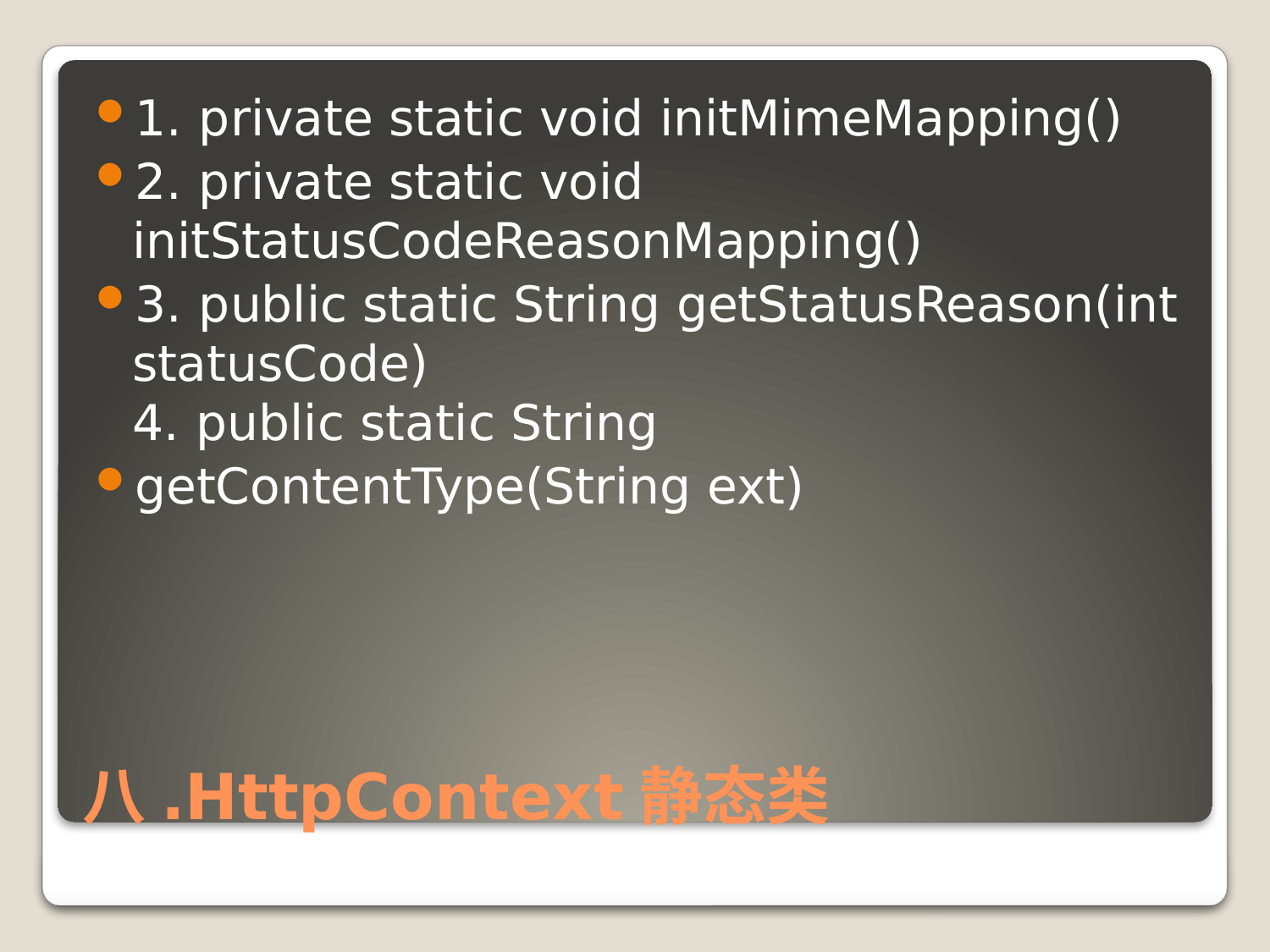

1. private static void initMimeMapping()
2. private static void initStatusCodeReasonMapping()
3. public static String getStatusReason(int statusCode)
4. public static String
getContentType(String ext)
# 八.HttpContext静态类